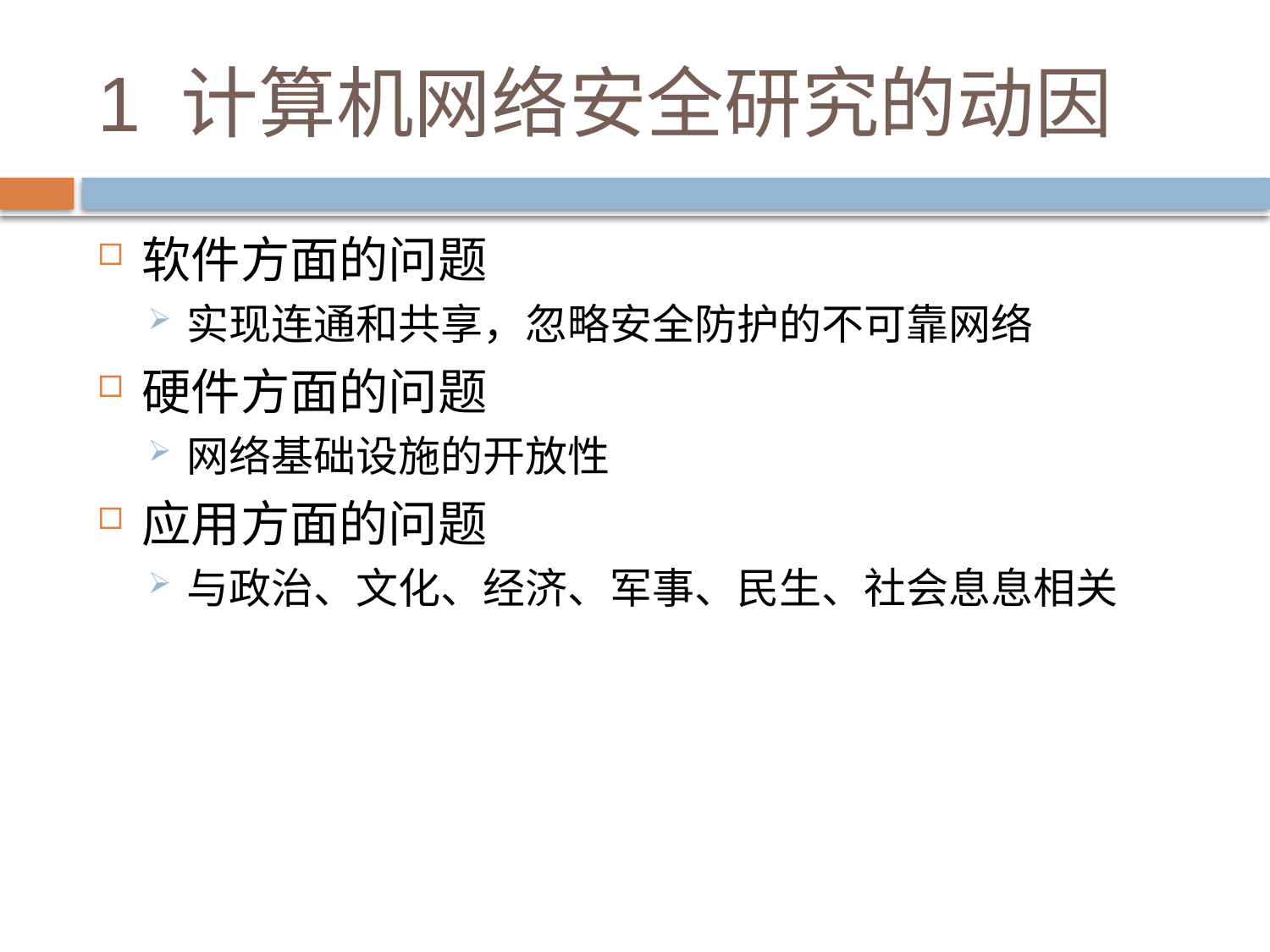

# 1 计算机网络安全研究的动因
软件方面的问题
实现连通和共享，忽略安全防护的不可靠网络
硬件方面的问题
网络基础设施的开放性
应用方面的问题
与政治、文化、经济、军事、民生、社会息息相关